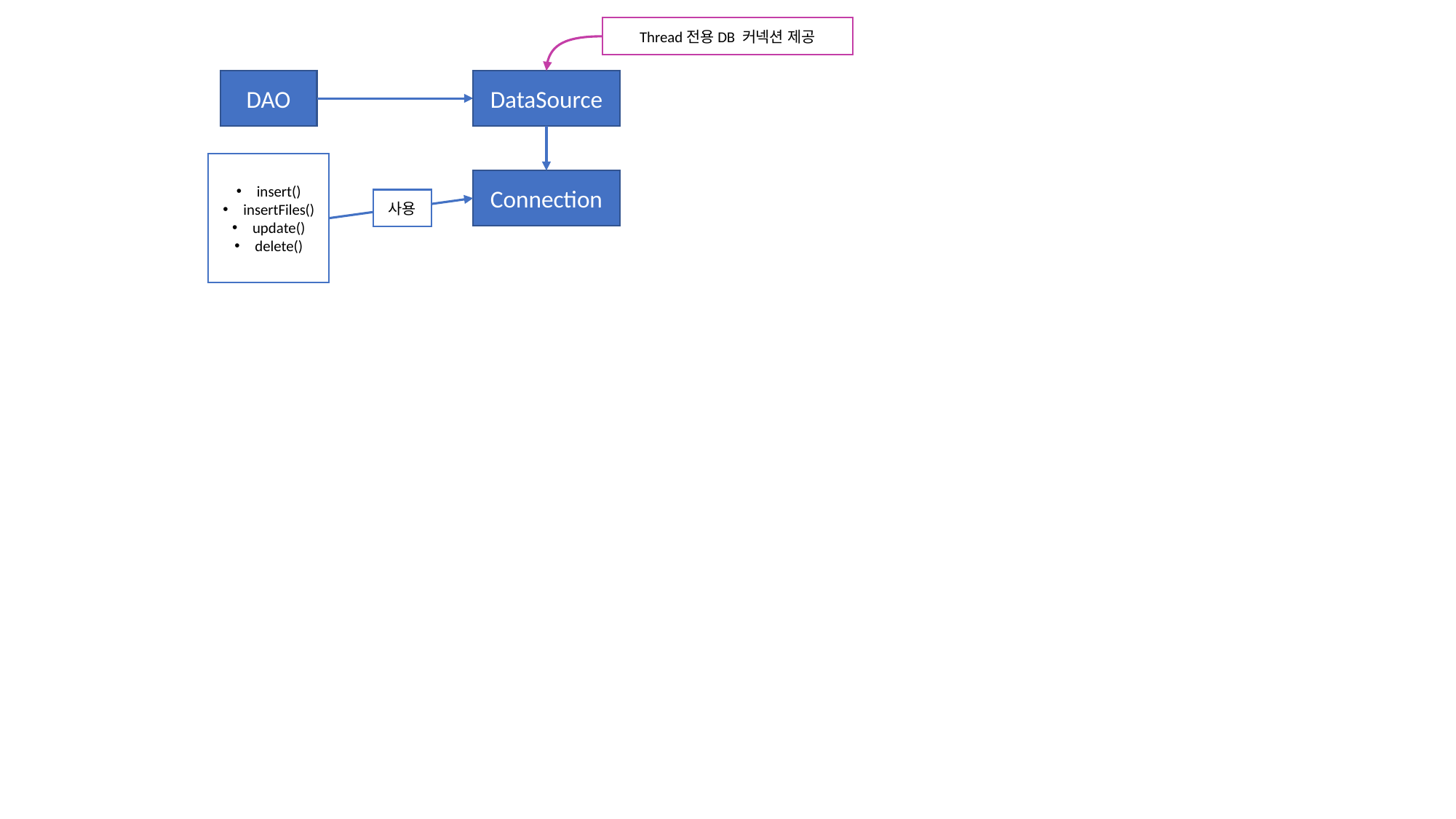

Thread전용DB 커넥션 제공
DAO
DataSource
insert()
insertFiles()
update()
delete()
Connection
사용